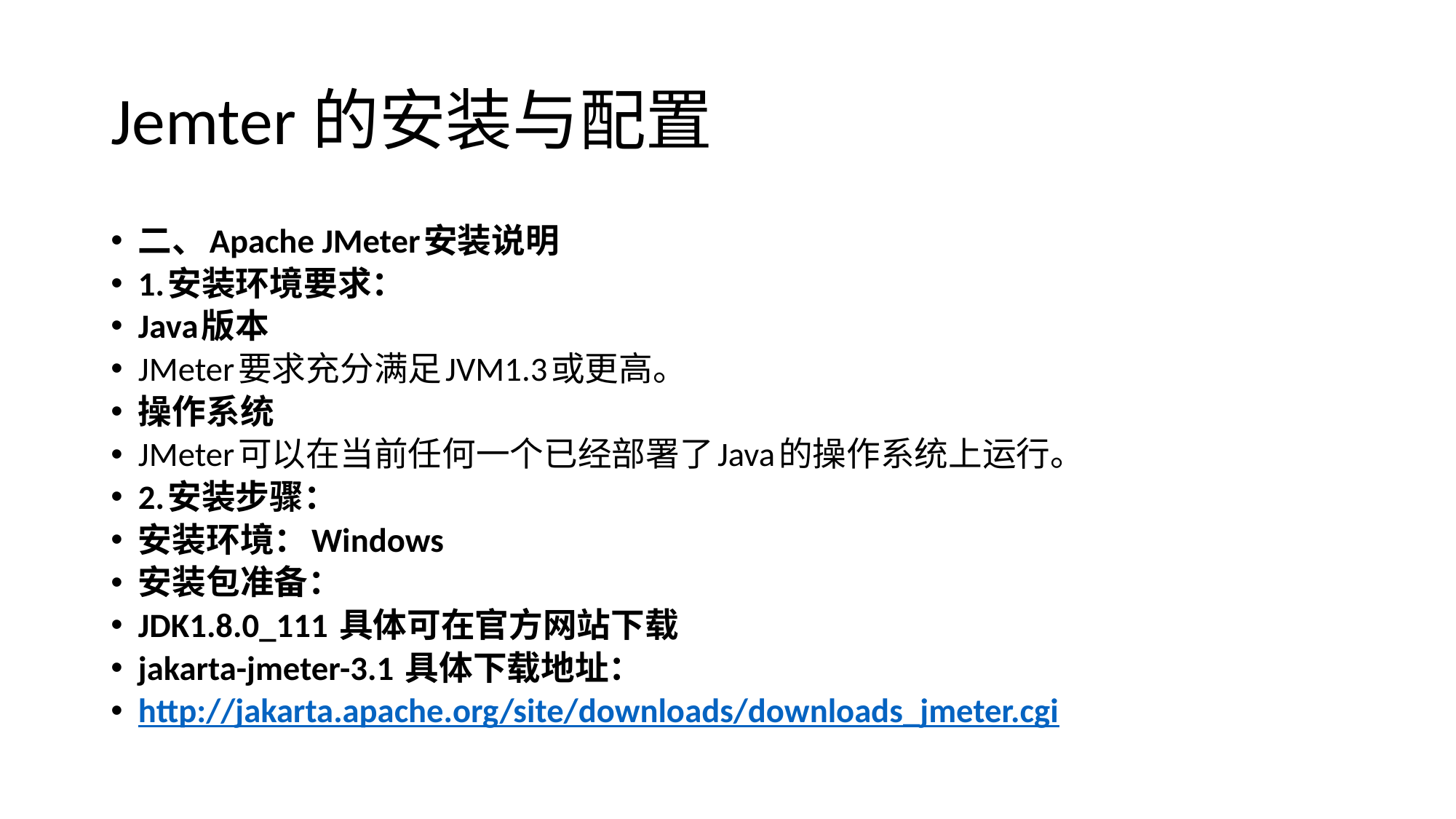

# Jemter的安装与配置
二、Apache JMeter安装说明
1.安装环境要求：
Java版本
JMeter要求充分满足JVM1.3或更高。
操作系统
JMeter可以在当前任何一个已经部署了Java的操作系统上运行。
2.安装步骤：
安装环境：Windows
安装包准备：
JDK1.8.0_111 具体可在官方网站下载
jakarta-jmeter-3.1 具体下载地址：
http://jakarta.apache.org/site/downloads/downloads_jmeter.cgi